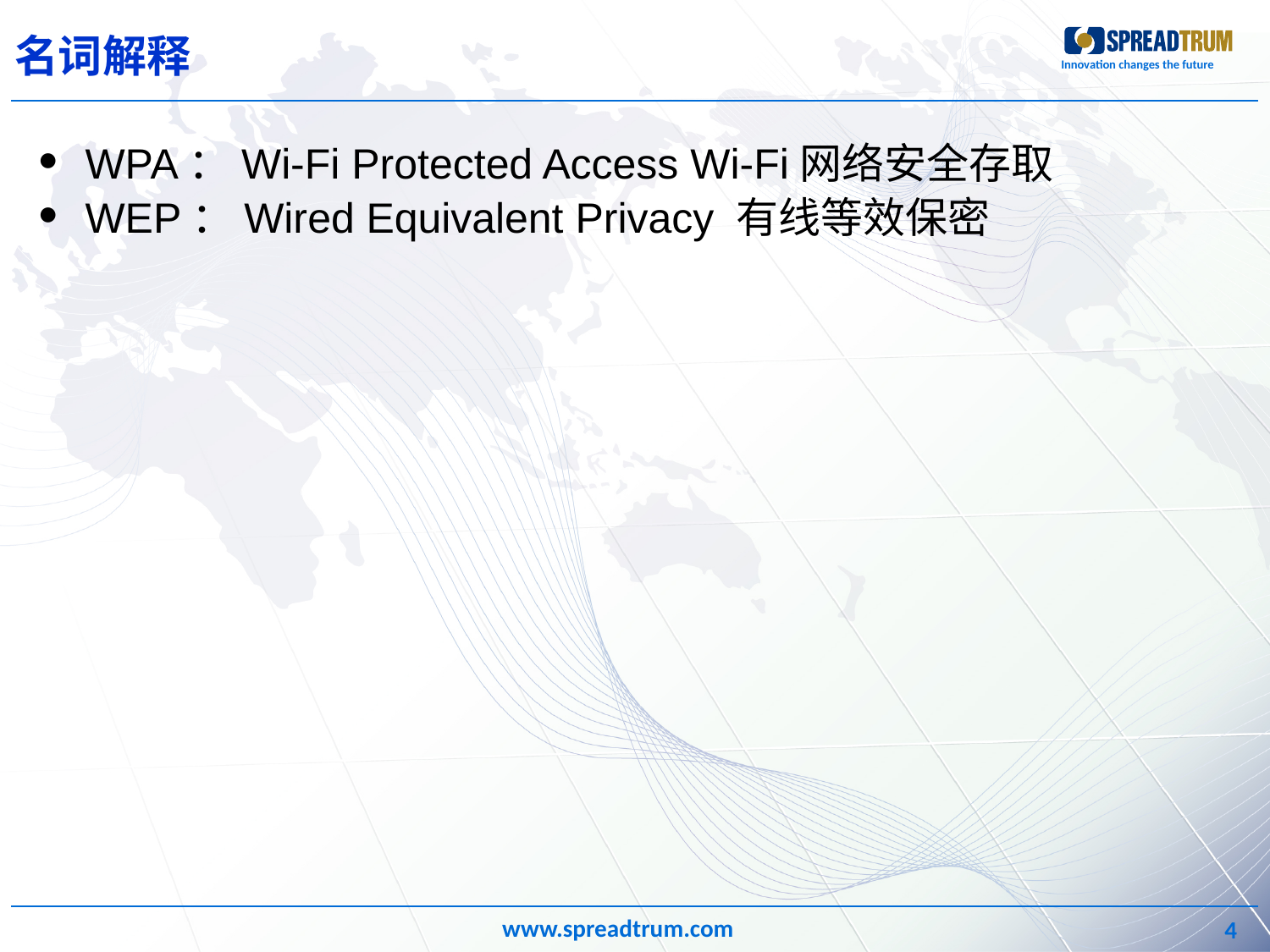

# 名词解释
WPA：Wi-Fi Protected Access Wi-Fi网络安全存取
WEP：Wired Equivalent Privacy 有线等效保密